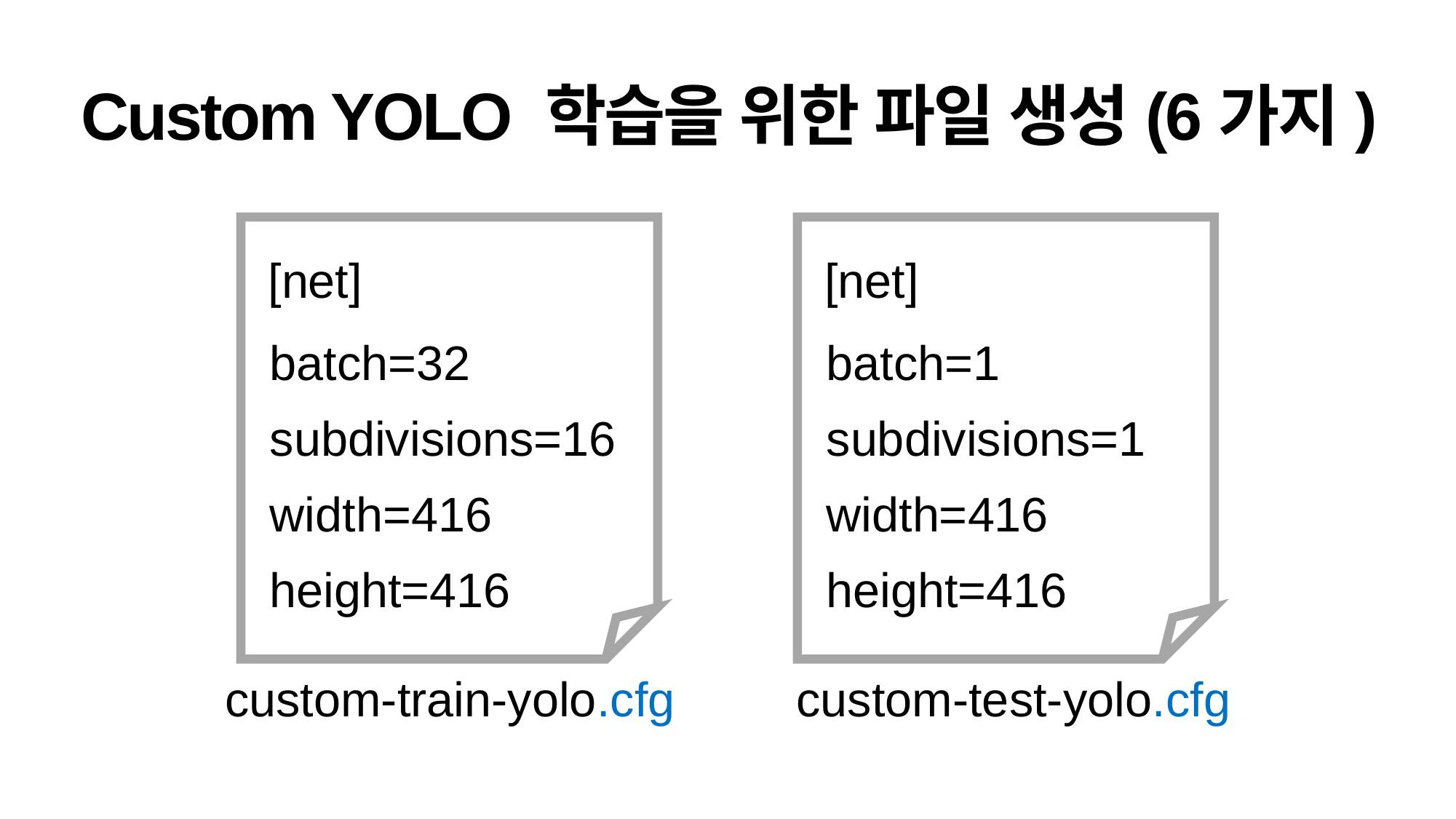

Custom YOLO 학습을 위한 파일 생성(6가지)

[net]
[net]
batch=32
subdivisions=16
width=416
height=416
batch=1
subdivisions=1
width=416
height=416
custom-train-yolo.cfg
custom-test-yolo.cfg